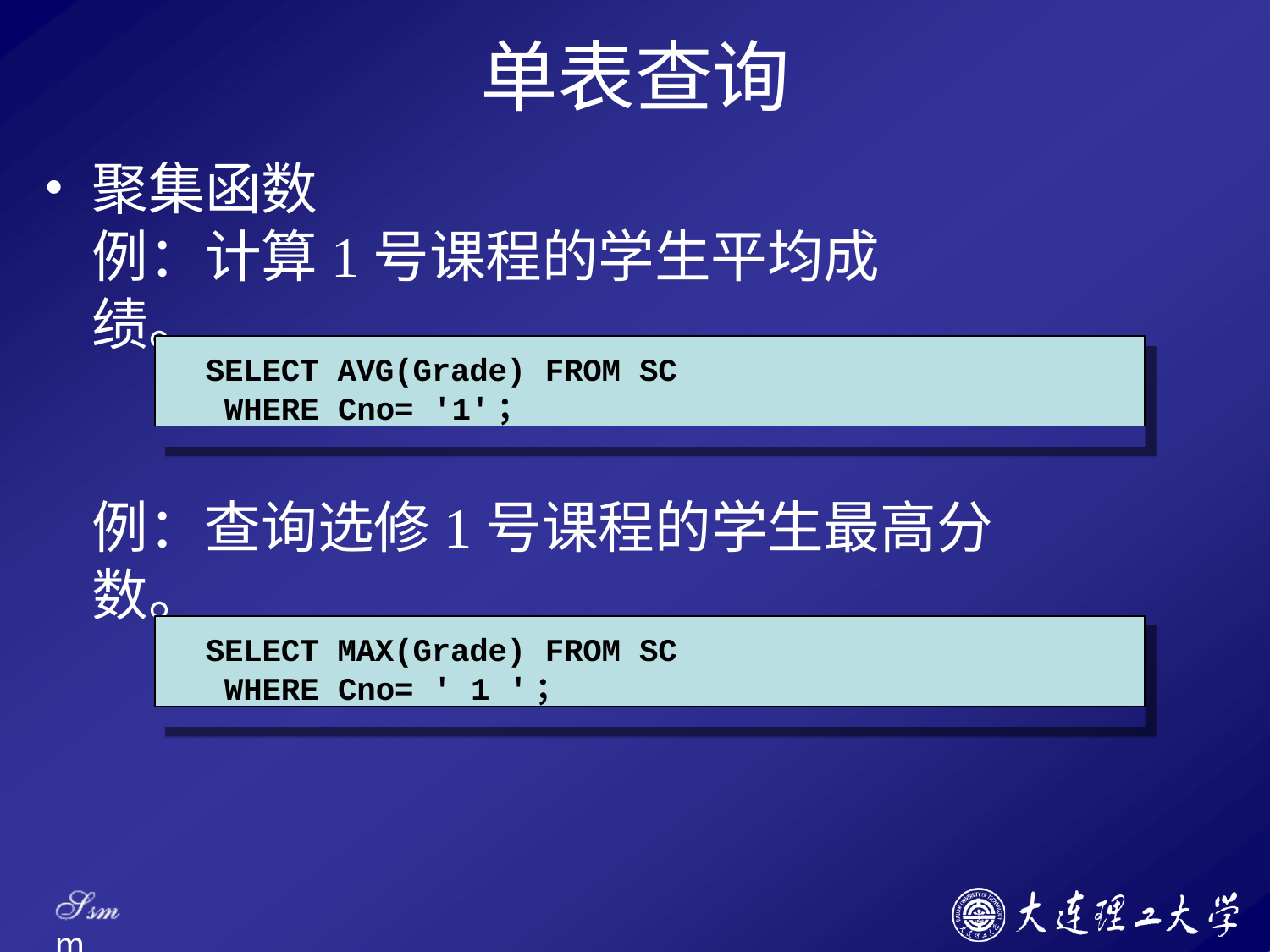

# 单表查询
聚集函数
例：计算1号课程的学生平均成绩。
SELECT AVG(Grade) FROM SC  WHERE Cno= '1'；

例：查询选修1号课程的学生最高分数。
SELECT MAX(Grade) FROM SC  WHERE Cno= ' 1 '；

Ssm